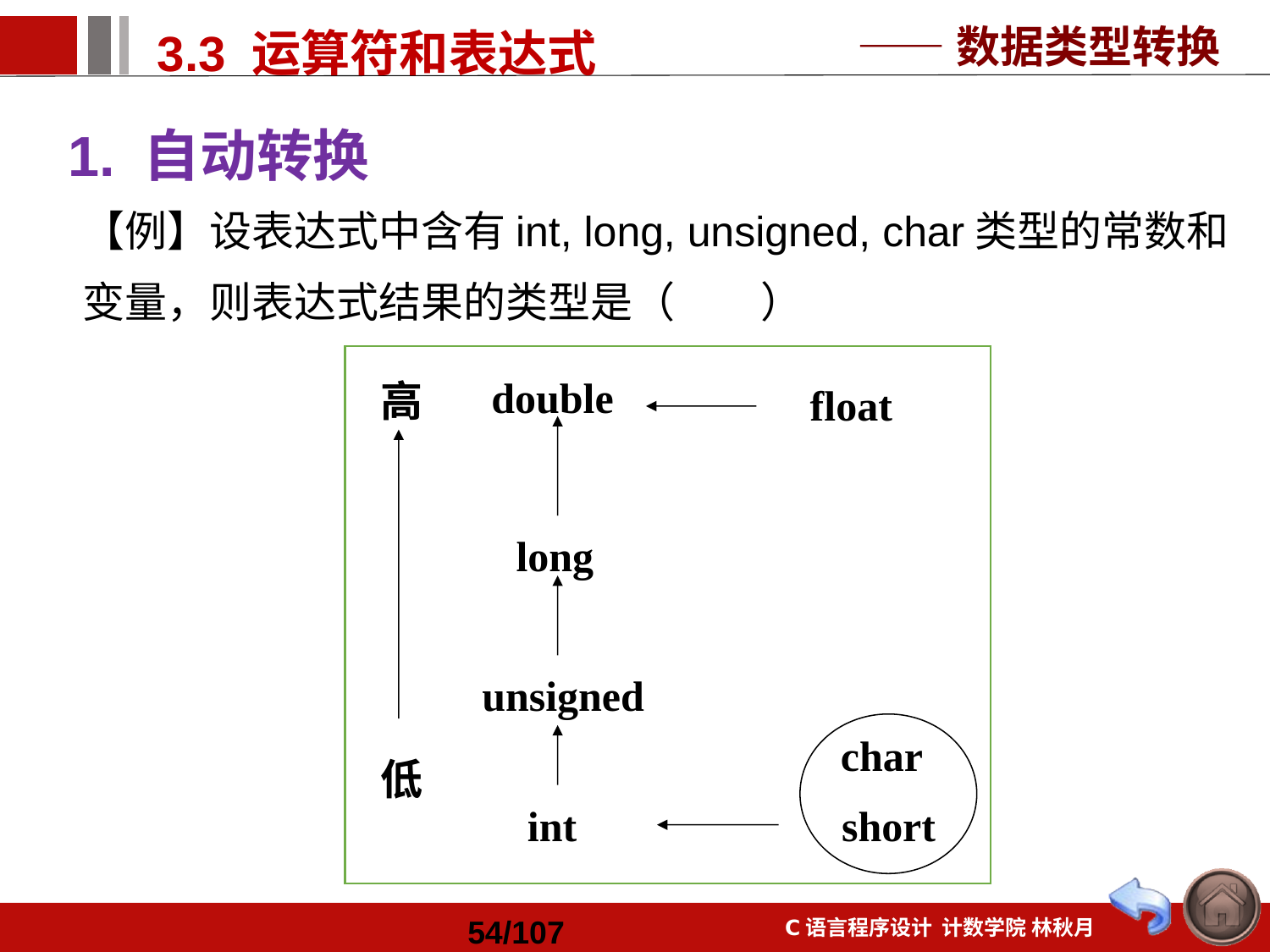

——数据类型转换
1. 自动转换
【例】设表达式中含有int, long, unsigned, char类型的常数和变量，则表达式结果的类型是（         ）

double
高
float

long

unsigned

char

低
int
short

long